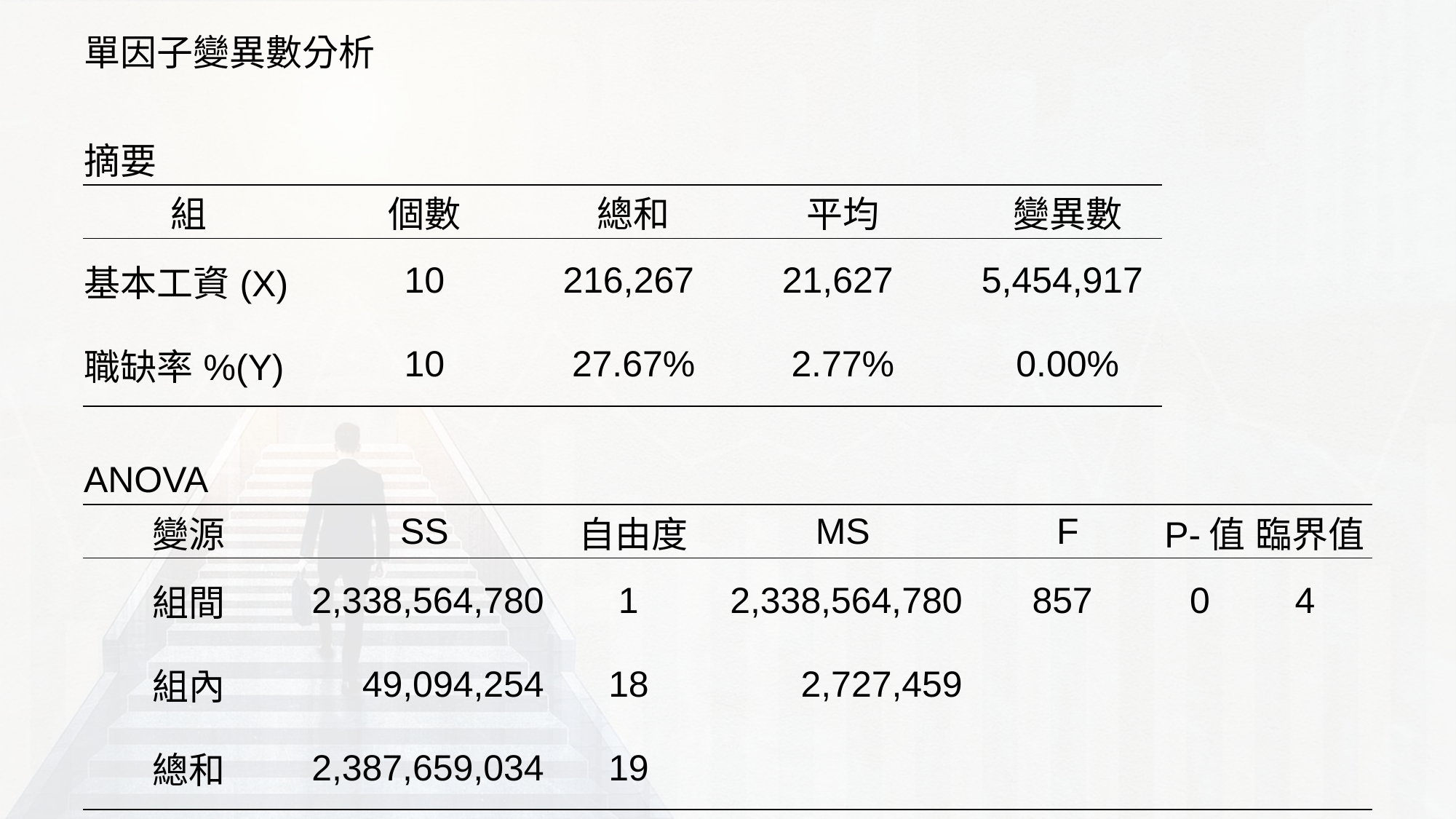

| 單因子變異數分析 |  |  |  |  |  |  |
| --- | --- | --- | --- | --- | --- | --- |
|  |  |  |  |  |  |  |
| 摘要 |  |  |  |  |  |  |
| 組 | 個數 | 總和 | 平均 | 變異數 |  |  |
| 基本工資(X) | 10 | 216,267 | 21,627 | 5,454,917 |  |  |
| 職缺率%(Y) | 10 | 27.67% | 2.77% | 0.00% |  |  |
|  |  |  |  |  |  |  |
| ANOVA |  |  |  |  |  |  |
| 變源 | SS | 自由度 | MS | F | P-值 | 臨界值 |
| 組間 | 2,338,564,780 | 1 | 2,338,564,780 | 857 | 0 | 4 |
| 組內 | 49,094,254 | 18 | 2,727,459 |  |  |  |
| 總和 | 2,387,659,034 | 19 |  |  |  |  |